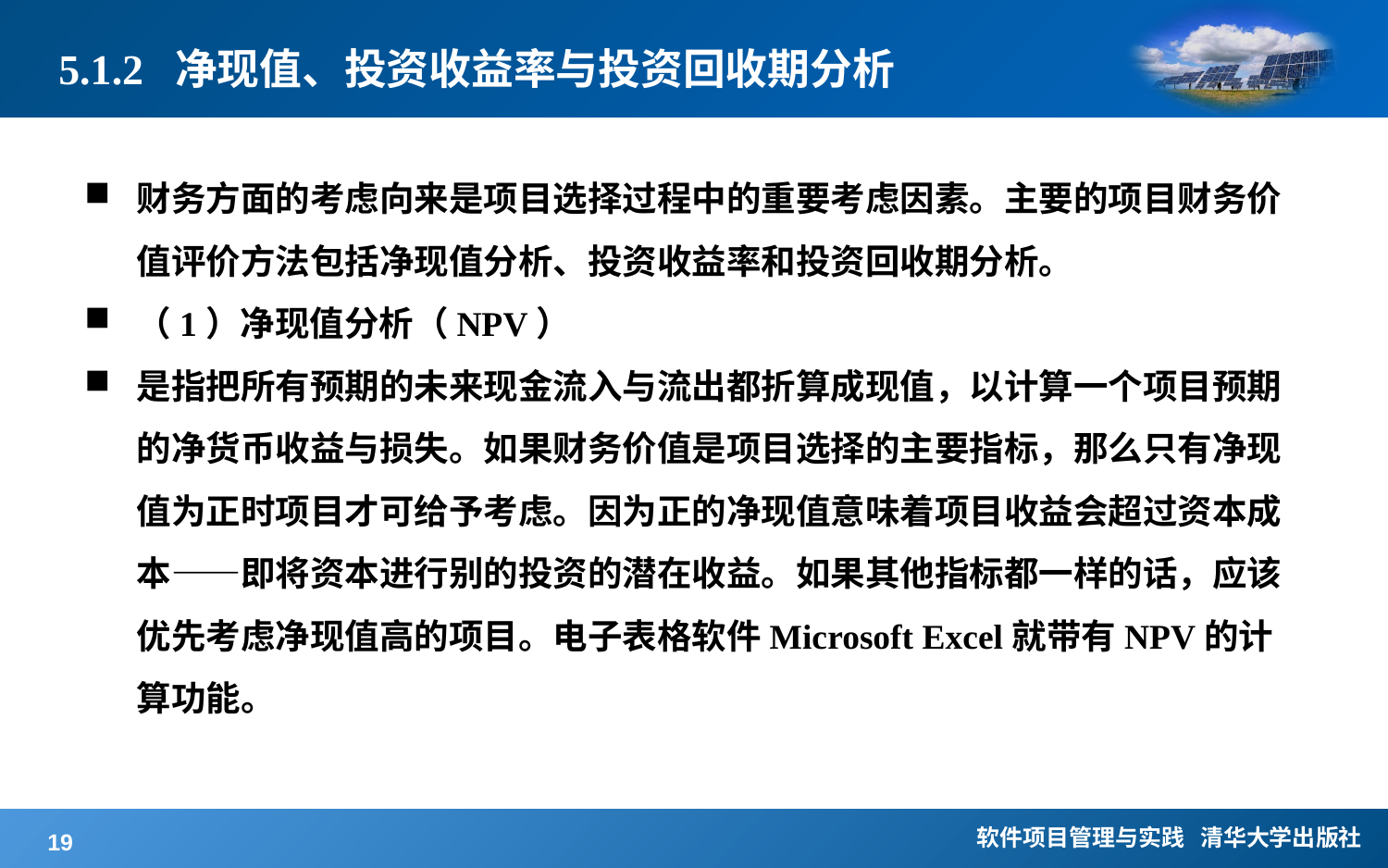

# 5.1.2  净现值、投资收益率与投资回收期分析
财务方面的考虑向来是项目选择过程中的重要考虑因素。主要的项目财务价值评价方法包括净现值分析、投资收益率和投资回收期分析。
（1）净现值分析（NPV）
是指把所有预期的未来现金流入与流出都折算成现值，以计算一个项目预期的净货币收益与损失。如果财务价值是项目选择的主要指标，那么只有净现值为正时项目才可给予考虑。因为正的净现值意味着项目收益会超过资本成本——即将资本进行别的投资的潜在收益。如果其他指标都一样的话，应该优先考虑净现值高的项目。电子表格软件Microsoft Excel就带有NPV的计算功能。